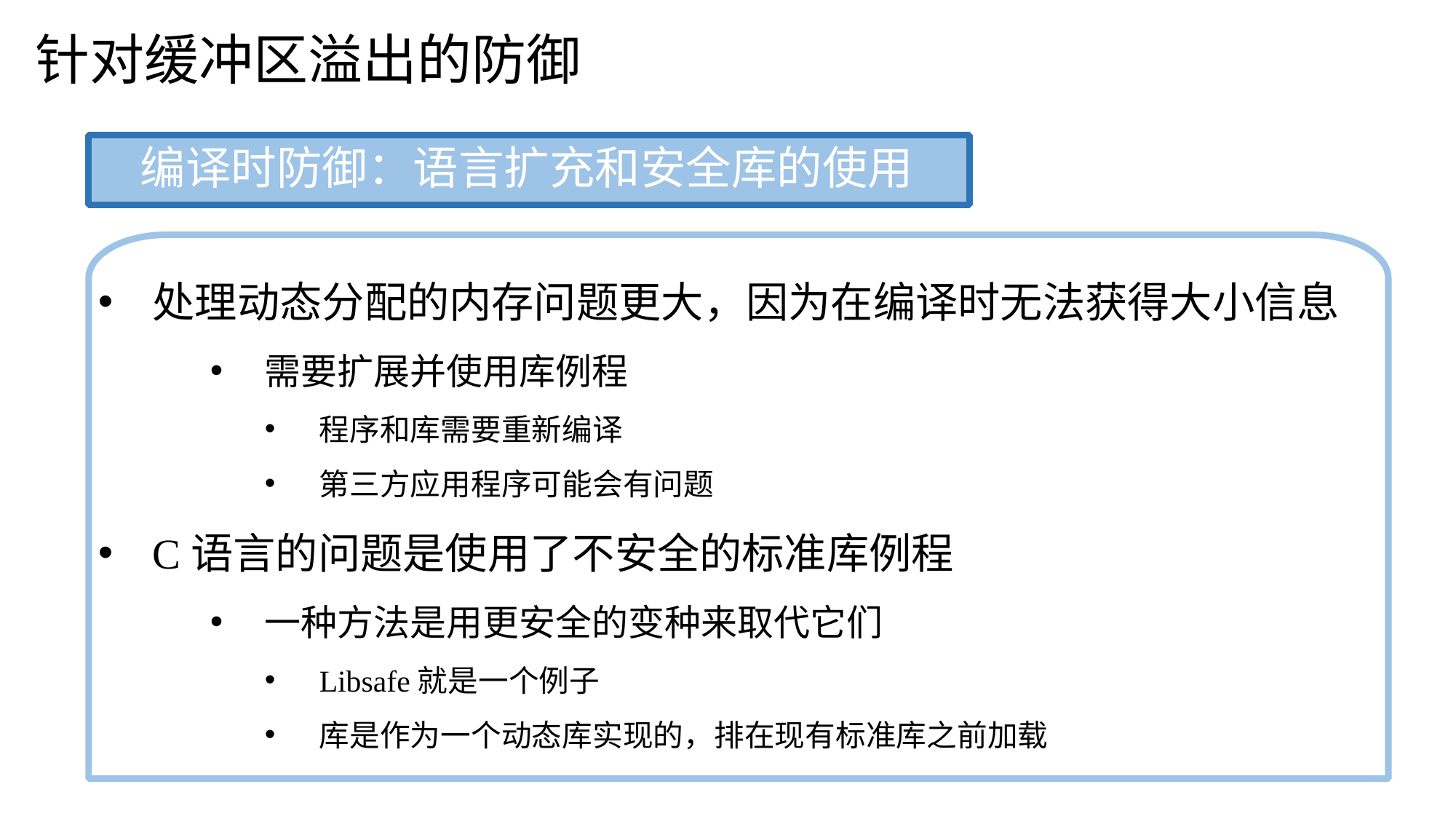

针对缓冲区溢出的防御

编译时防御：语言扩充和安全库的使用
处理动态分配的内存问题更大，因为在编译时无法获得大小信息
需要扩展并使用库例程
程序和库需要重新编译
第三方应用程序可能会有问题
C语言的问题是使用了不安全的标准库例程
一种方法是用更安全的变种来取代它们
Libsafe就是一个例子
库是作为一个动态库实现的，排在现有标准库之前加载